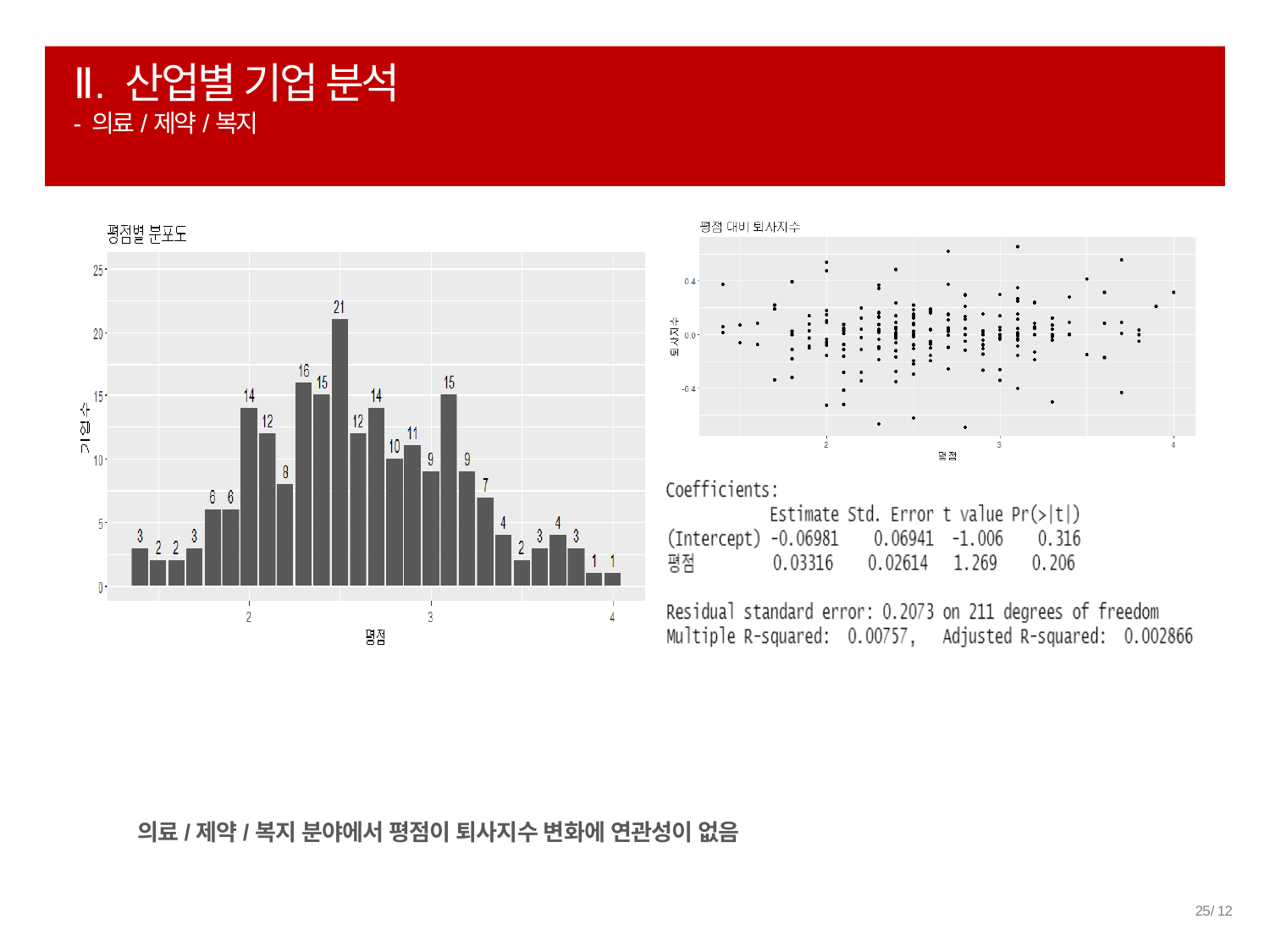

# Ⅱ. 산업별 기업 분석 - 의료/제약/복지

의료/제약/복지 분야에서 평점이 퇴사지수 변화에 연관성이 없음
25/ 12